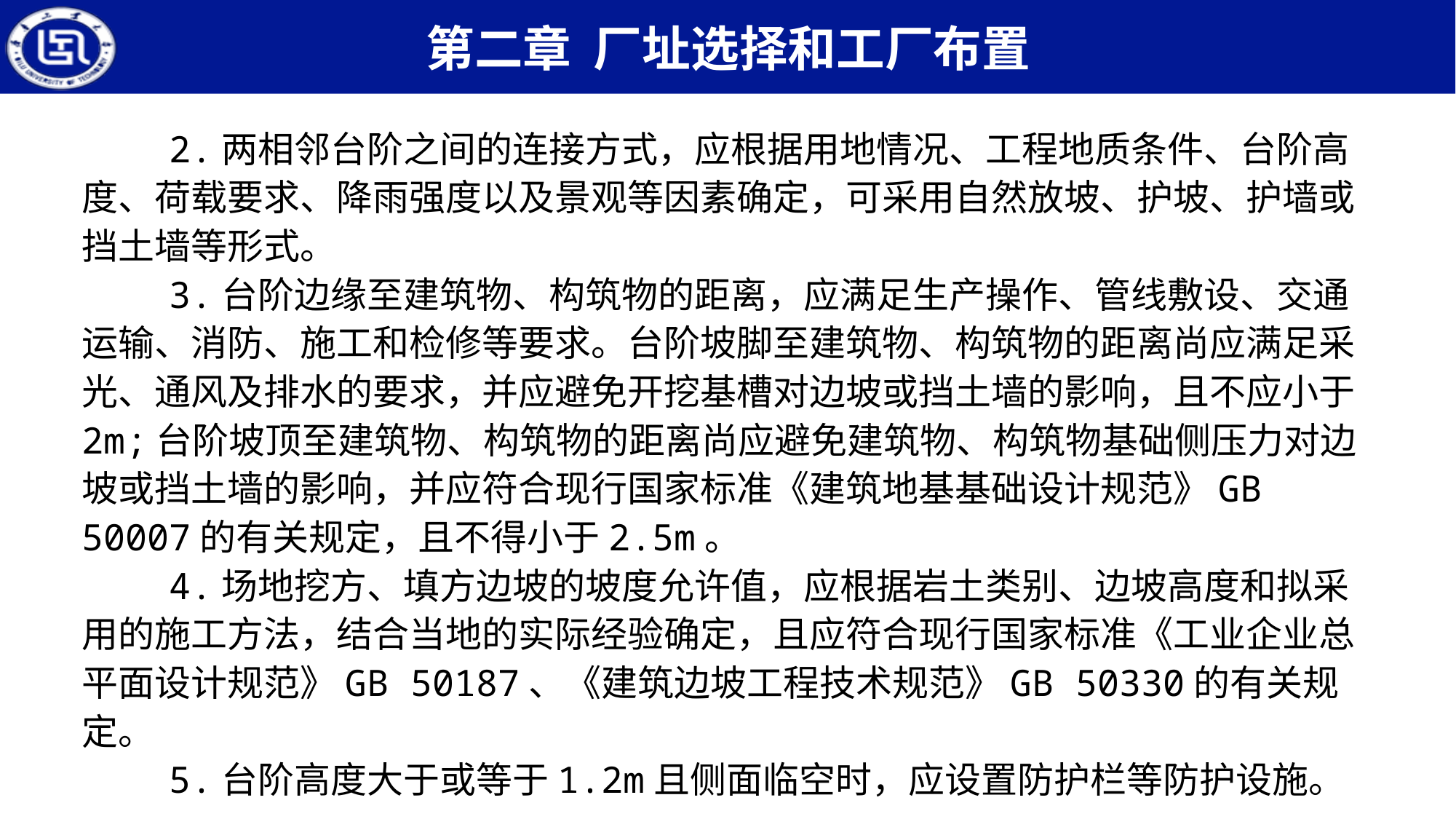

2.两相邻台阶之间的连接方式，应根据用地情况、工程地质条件、台阶高度、荷载要求、降雨强度以及景观等因素确定，可采用自然放坡、护坡、护墙或挡土墙等形式。
    3.台阶边缘至建筑物、构筑物的距离，应满足生产操作、管线敷设、交通运输、消防、施工和检修等要求。台阶坡脚至建筑物、构筑物的距离尚应满足采光、通风及排水的要求，并应避免开挖基槽对边坡或挡土墙的影响，且不应小于2m;台阶坡顶至建筑物、构筑物的距离尚应避免建筑物、构筑物基础侧压力对边坡或挡土墙的影响，并应符合现行国家标准《建筑地基基础设计规范》GB 50007的有关规定，且不得小于2.5m。
    4.场地挖方、填方边坡的坡度允许值，应根据岩土类别、边坡高度和拟采用的施工方法，结合当地的实际经验确定，且应符合现行国家标准《工业企业总平面设计规范》GB 50187、《建筑边坡工程技术规范》GB 50330的有关规定。
    5.台阶高度大于或等于1.2m且侧面临空时，应设置防护栏等防护设施。